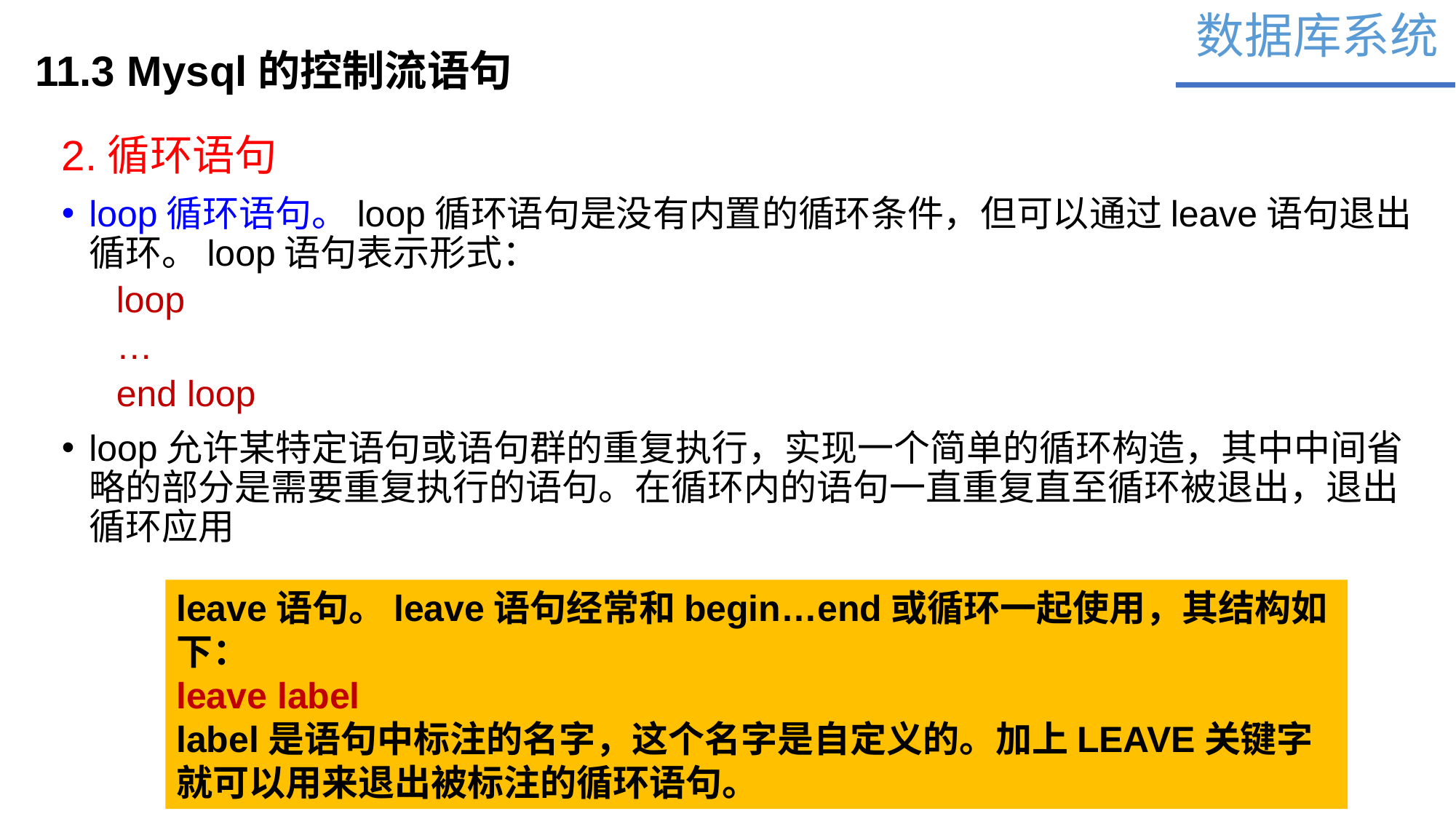

数据库系统
11.3 Mysql的控制流语句

2.循环语句
loop循环语句。loop循环语句是没有内置的循环条件，但可以通过leave语句退出循环。loop语句表示形式：
loop
…
end loop
loop允许某特定语句或语句群的重复执行，实现一个简单的循环构造，其中中间省略的部分是需要重复执行的语句。在循环内的语句一直重复直至循环被退出，退出循环应用
leave语句。leave语句经常和begin…end或循环一起使用，其结构如下：
leave label
label是语句中标注的名字，这个名字是自定义的。加上LEAVE关键字就可以用来退出被标注的循环语句。